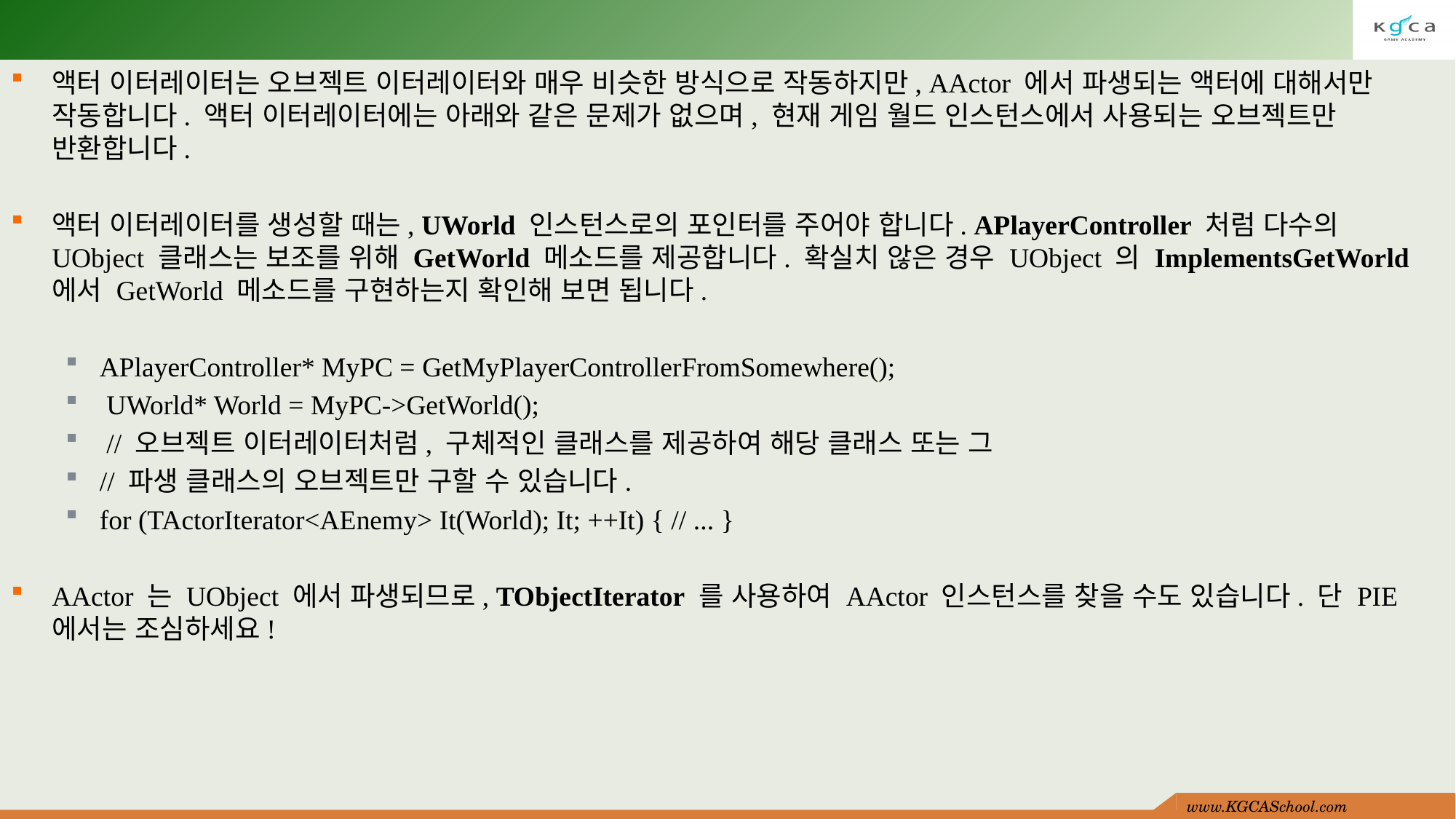

#
액터 이터레이터는 오브젝트 이터레이터와 매우 비슷한 방식으로 작동하지만, AActor 에서 파생되는 액터에 대해서만 작동합니다. 액터 이터레이터에는 아래와 같은 문제가 없으며, 현재 게임 월드 인스턴스에서 사용되는 오브젝트만 반환합니다.

액터 이터레이터를 생성할 때는, UWorld 인스턴스로의 포인터를 주어야 합니다. APlayerController 처럼 다수의 UObject 클래스는 보조를 위해 GetWorld 메소드를 제공합니다. 확실치 않은 경우 UObject 의 ImplementsGetWorld 에서 GetWorld 메소드를 구현하는지 확인해 보면 됩니다.

APlayerController* MyPC = GetMyPlayerControllerFromSomewhere();
 UWorld* World = MyPC->GetWorld();
 // 오브젝트 이터레이터처럼, 구체적인 클래스를 제공하여 해당 클래스 또는 그
// 파생 클래스의 오브젝트만 구할 수 있습니다.
for (TActorIterator<AEnemy> It(World); It; ++It) { // ... }

AActor 는 UObject 에서 파생되므로, TObjectIterator 를 사용하여 AActor 인스턴스를 찾을 수도 있습니다. 단 PIE 에서는 조심하세요!